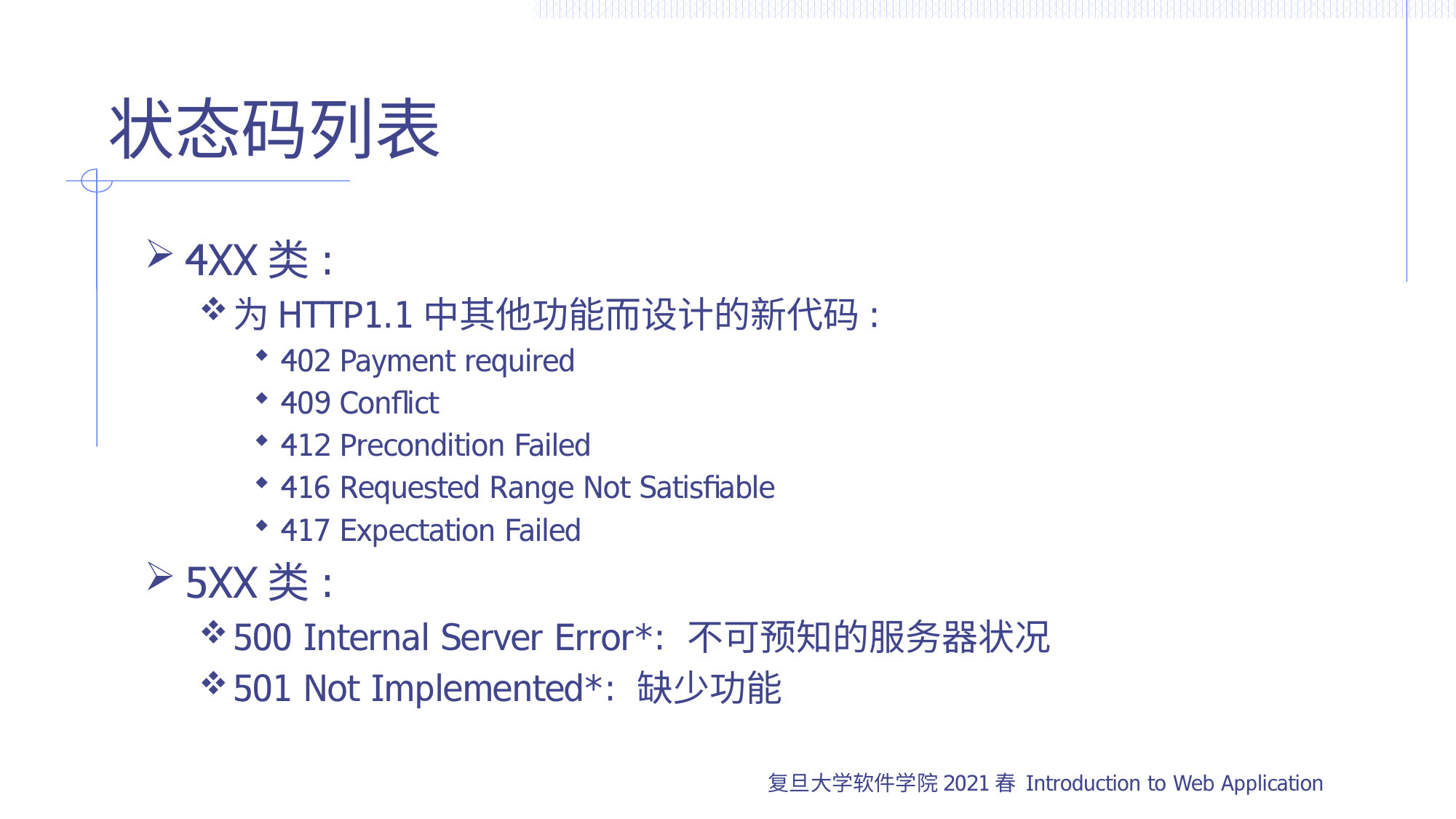

# 状态码列表
4XX类:
为HTTP1.1中其他功能而设计的新代码:
402 Payment required
409 Conflict
412 Precondition Failed
416 Requested Range Not Satisfiable
417 Expectation Failed
5XX类:
500 Internal Server Error*: 不可预知的服务器状况
501 Not Implemented*: 缺少功能